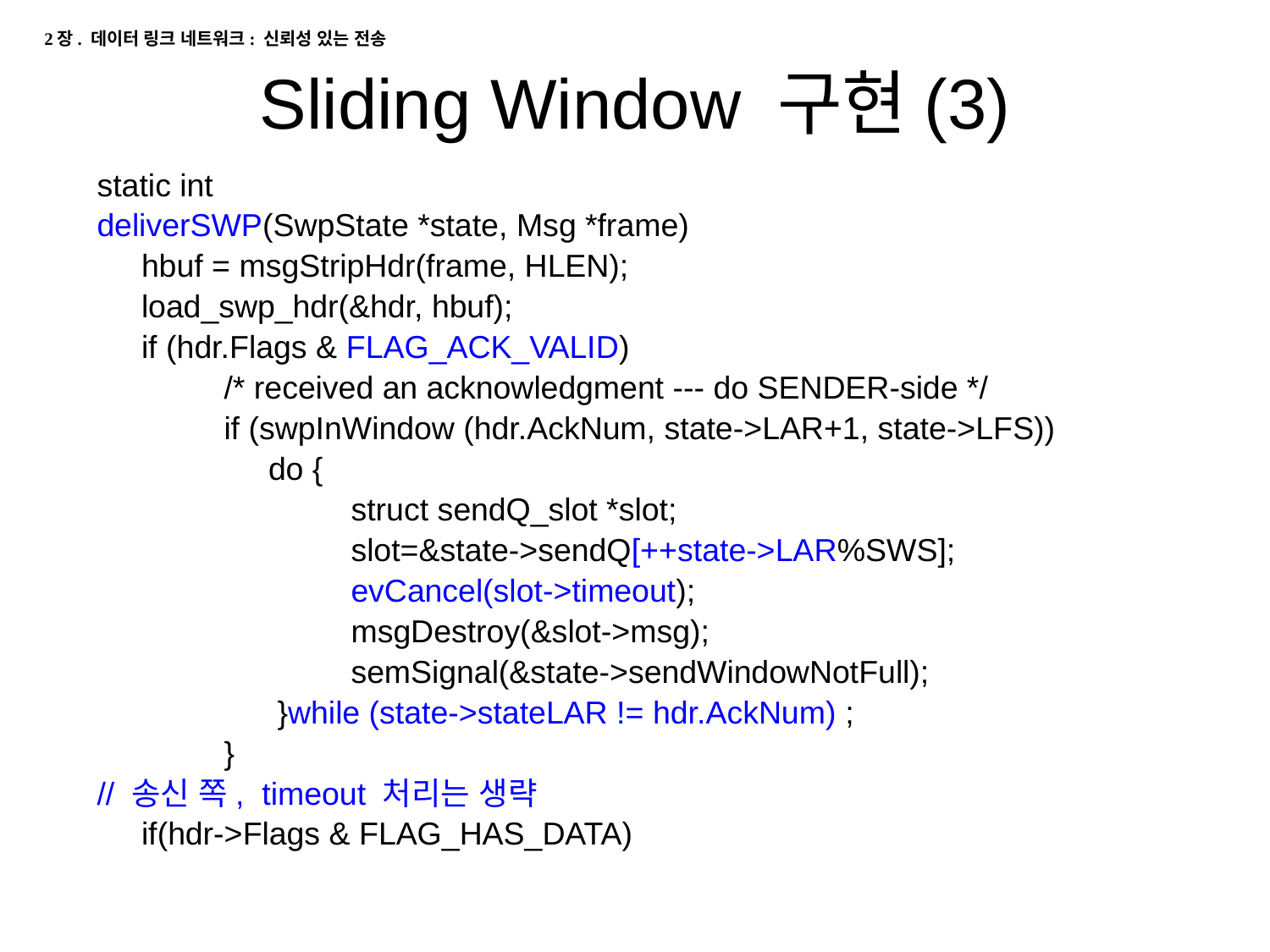

2장. 데이터 링크 네트워크: 신뢰성 있는 전송
# Sliding Window 구현(3)
static int
deliverSWP(SwpState *state, Msg *frame)
     hbuf = msgStripHdr(frame, HLEN);
     load_swp_hdr(&hdr, hbuf);
     if (hdr.Flags & FLAG_ACK_VALID)
	/* received an acknowledgment --- do SENDER-side */
	if (swpInWindow (hdr.AckNum, state->LAR+1, state->LFS))
 	     do {
		struct sendQ_slot *slot;
		slot=&state->sendQ[++state->LAR%SWS];
		evCancel(slot->timeout);
		msgDestroy(&slot->msg);
		semSignal(&state->sendWindowNotFull);
	      }while (state->stateLAR != hdr.AckNum) ;
	}
// 송신 쪽,  timeout 처리는 생략
     if(hdr->Flags & FLAG_HAS_DATA)